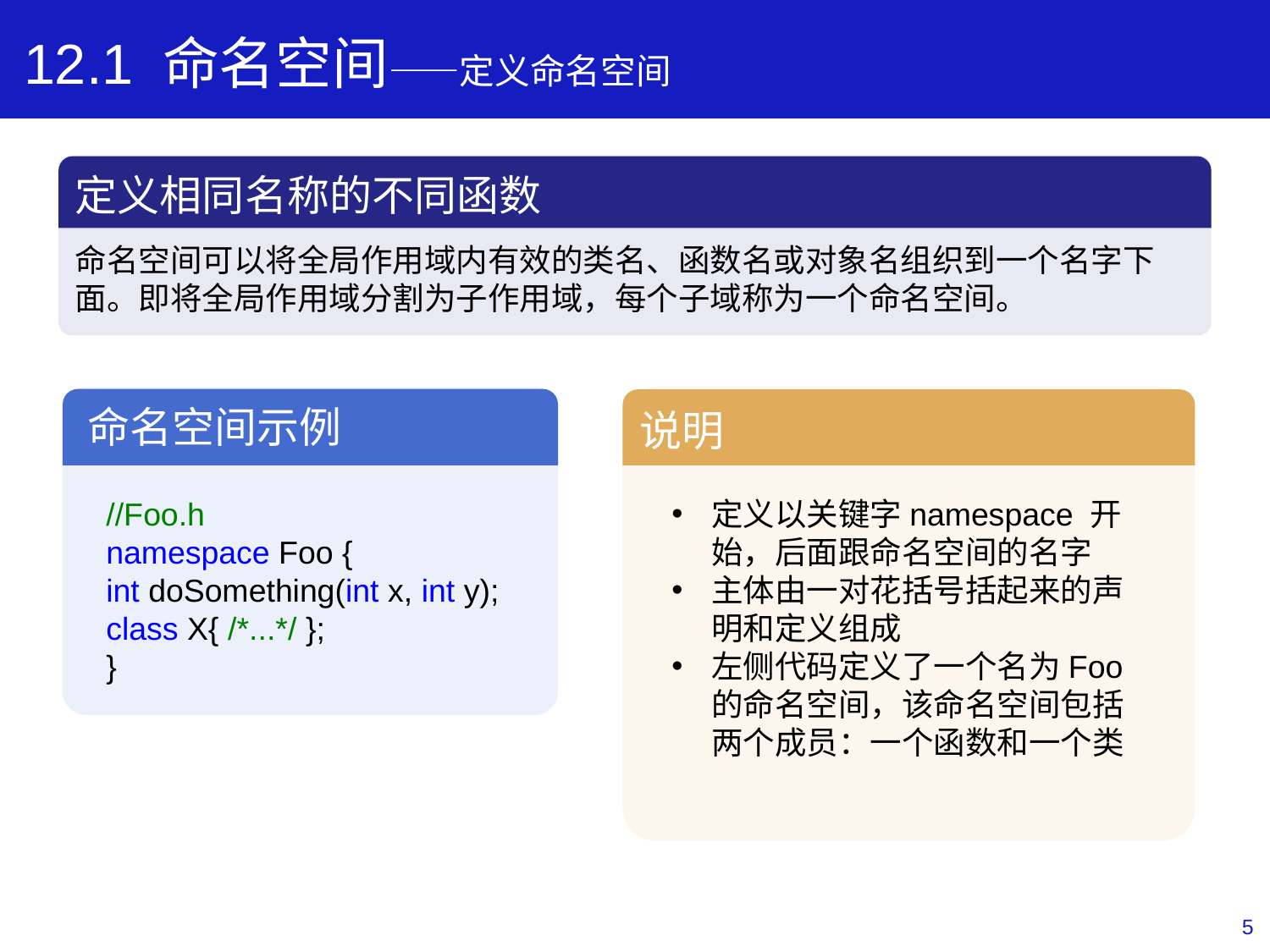

12.1 命名空间——定义命名空间

定义相同名称的不同函数
命名空间可以将全局作用域内有效的类名、函数名或对象名组织到一个名字下
面。即将全局作用域分割为子作用域，每个子域称为一个命名空间。

说明

命名空间示例
//Foo.h
namespace Foo {
int doSomething(int x, int y);
class X{ /*...*/ };
}
定义以关键字namespace 开始，后面跟命名空间的名字
主体由一对花括号括起来的声明和定义组成
左侧代码定义了一个名为Foo 的命名空间，该命名空间包括两个成员：一个函数和一个类
5